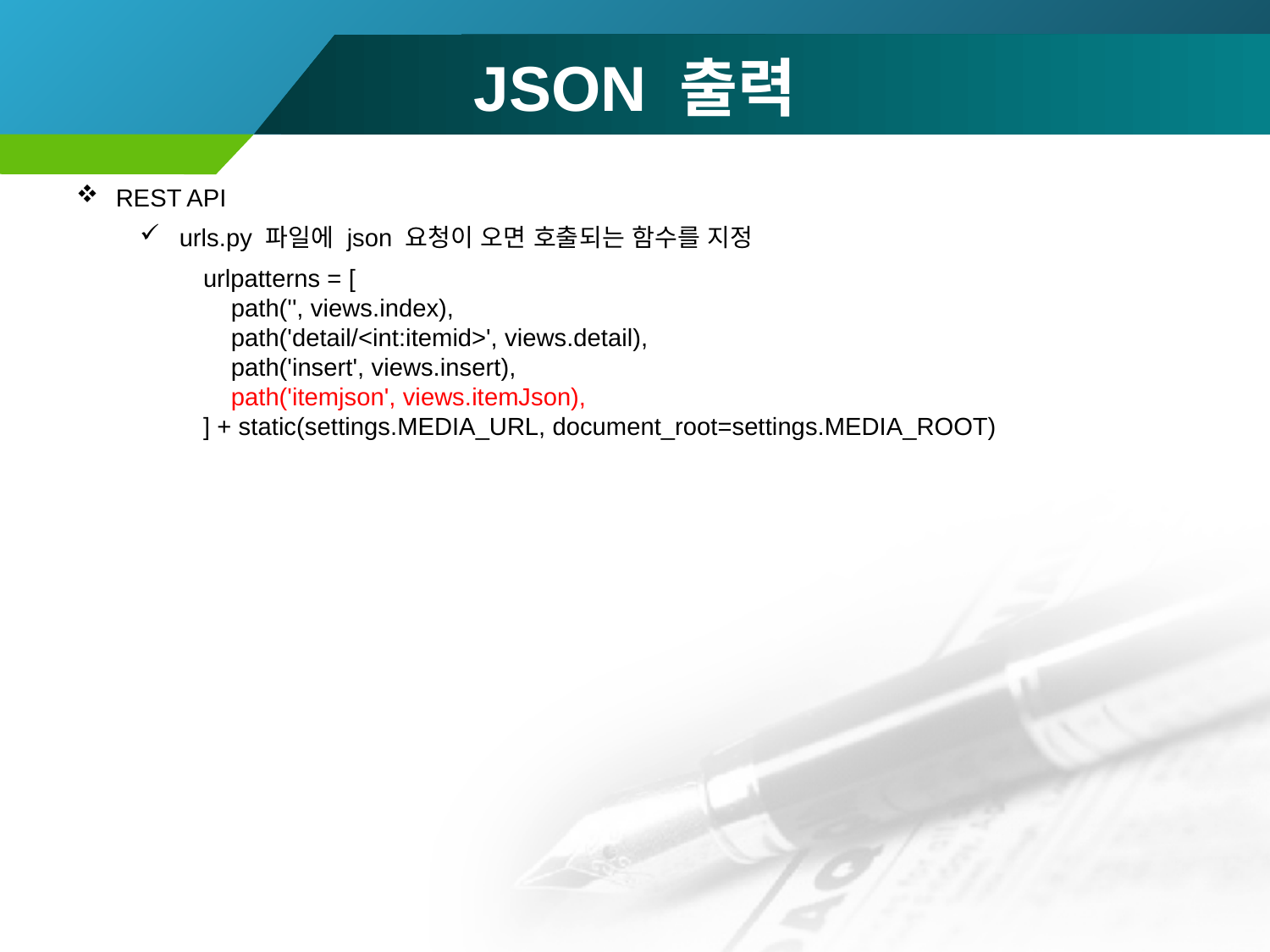

# JSON 출력
REST API
urls.py 파일에 json 요청이 오면 호출되는 함수를 지정
urlpatterns = [
    path('', views.index),
    path('detail/<int:itemid>', views.detail),
    path('insert', views.insert),
    path('itemjson', views.itemJson),
] + static(settings.MEDIA_URL, document_root=settings.MEDIA_ROOT)